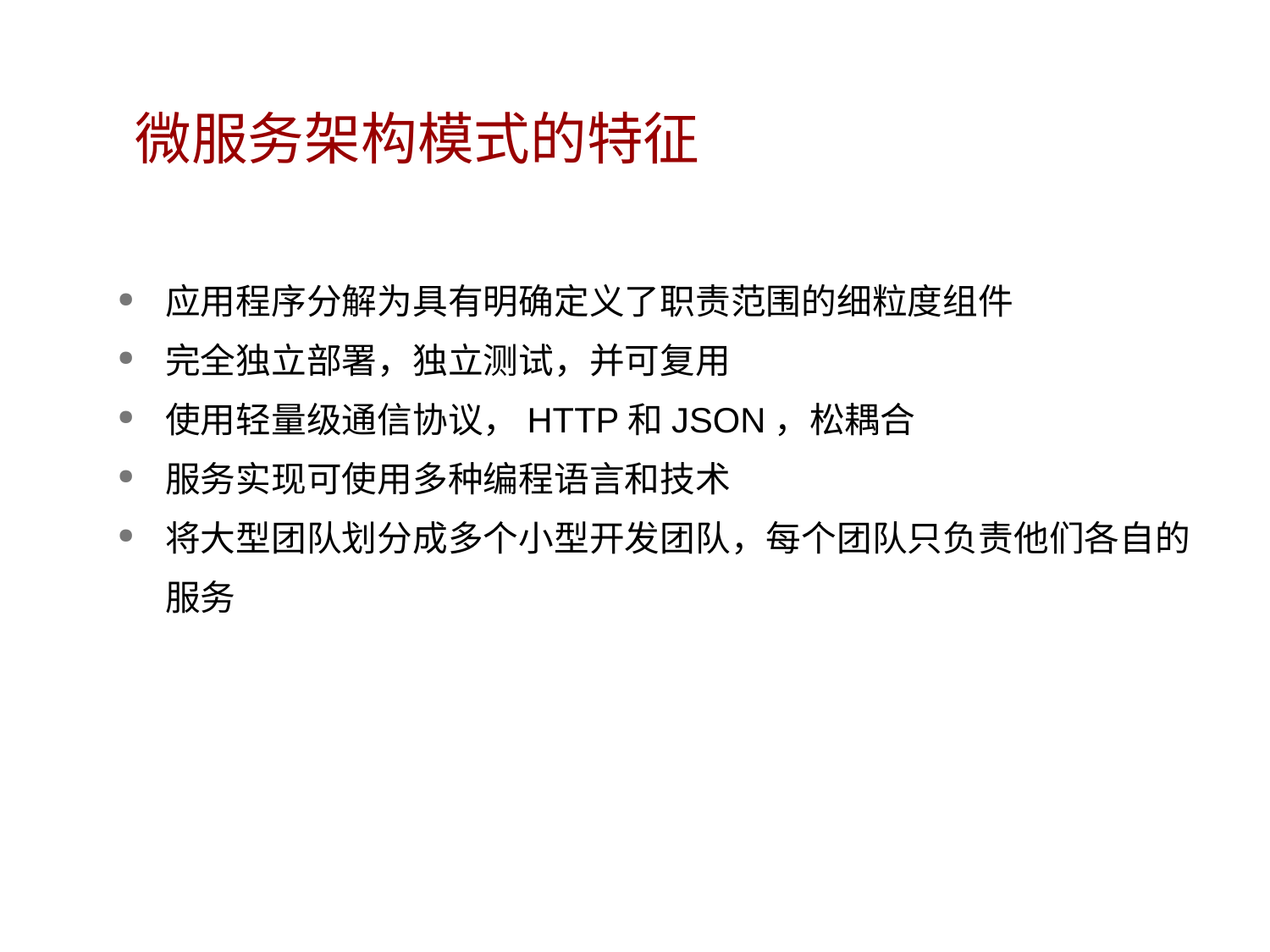

# 微服务架构模式的特征
应用程序分解为具有明确定义了职责范围的细粒度组件
完全独立部署，独立测试，并可复用
使用轻量级通信协议，HTTP和JSON，松耦合
服务实现可使用多种编程语言和技术
将大型团队划分成多个小型开发团队，每个团队只负责他们各自的服务